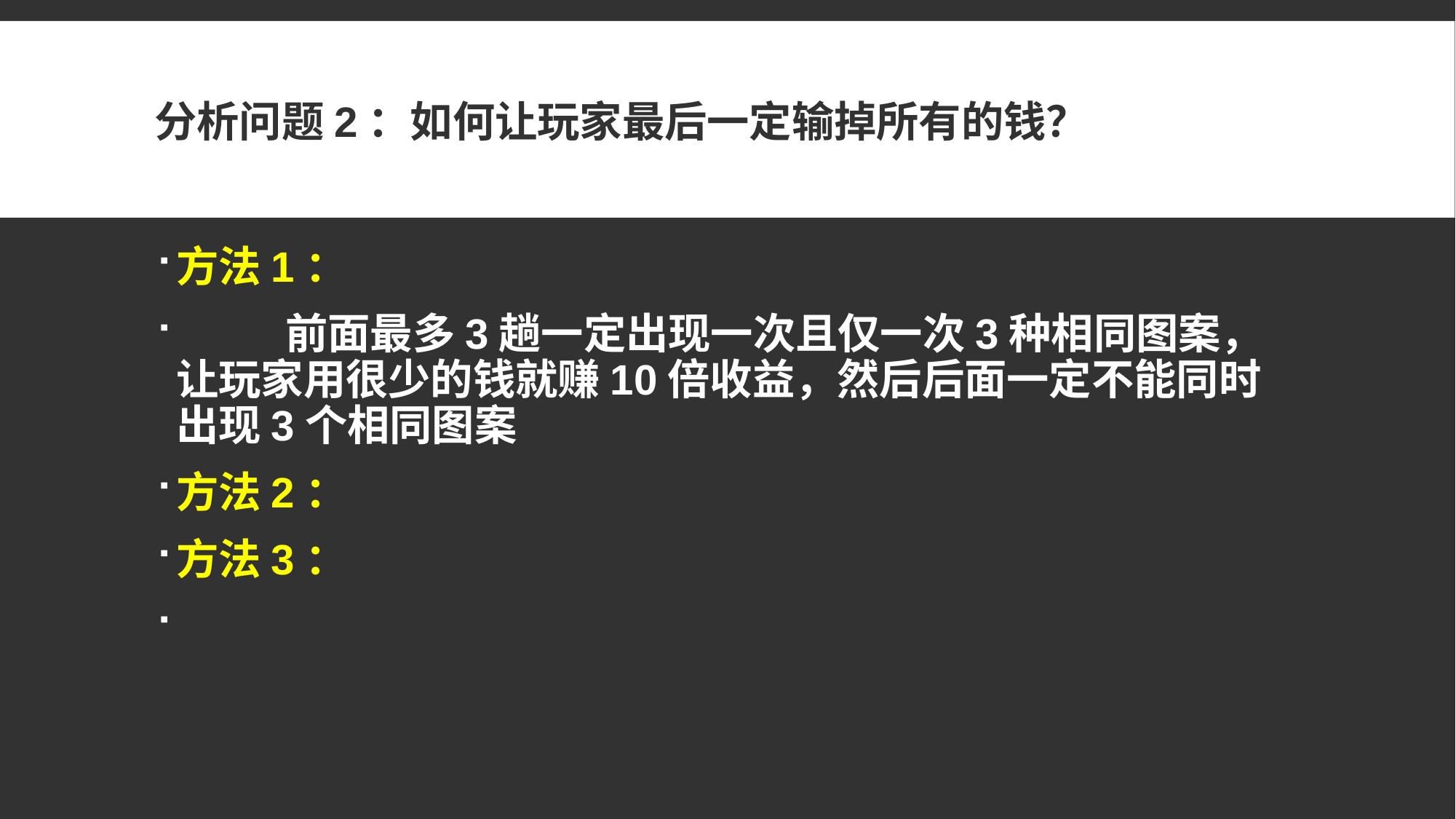

# 分析问题2：如何让玩家最后一定输掉所有的钱？
方法1：
 	前面最多3趟一定出现一次且仅一次3种相同图案，让玩家用很少的钱就赚10倍收益，然后后面一定不能同时出现3个相同图案
方法2：
方法3：